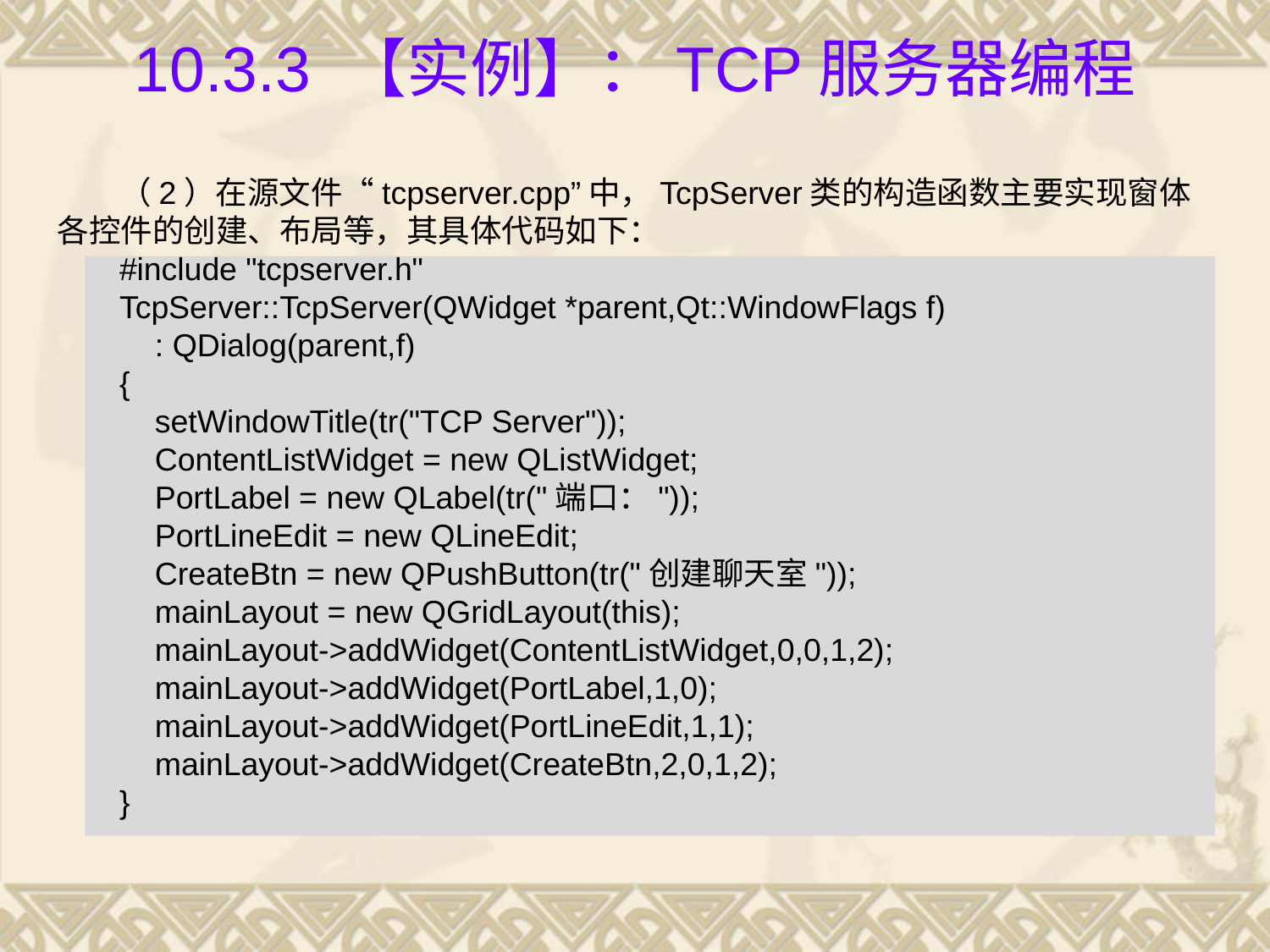

# 10.3.3 【实例】：TCP服务器编程
（2）在源文件“tcpserver.cpp”中，TcpServer类的构造函数主要实现窗体各控件的创建、布局等，其具体代码如下：
#include "tcpserver.h"
TcpServer::TcpServer(QWidget *parent,Qt::WindowFlags f)
    : QDialog(parent,f)
{
    setWindowTitle(tr("TCP Server"));
    ContentListWidget = new QListWidget;
    PortLabel = new QLabel(tr("端口："));
    PortLineEdit = new QLineEdit;
    CreateBtn = new QPushButton(tr("创建聊天室"));
    mainLayout = new QGridLayout(this);
    mainLayout->addWidget(ContentListWidget,0,0,1,2);
    mainLayout->addWidget(PortLabel,1,0);
    mainLayout->addWidget(PortLineEdit,1,1);
    mainLayout->addWidget(CreateBtn,2,0,1,2);
}